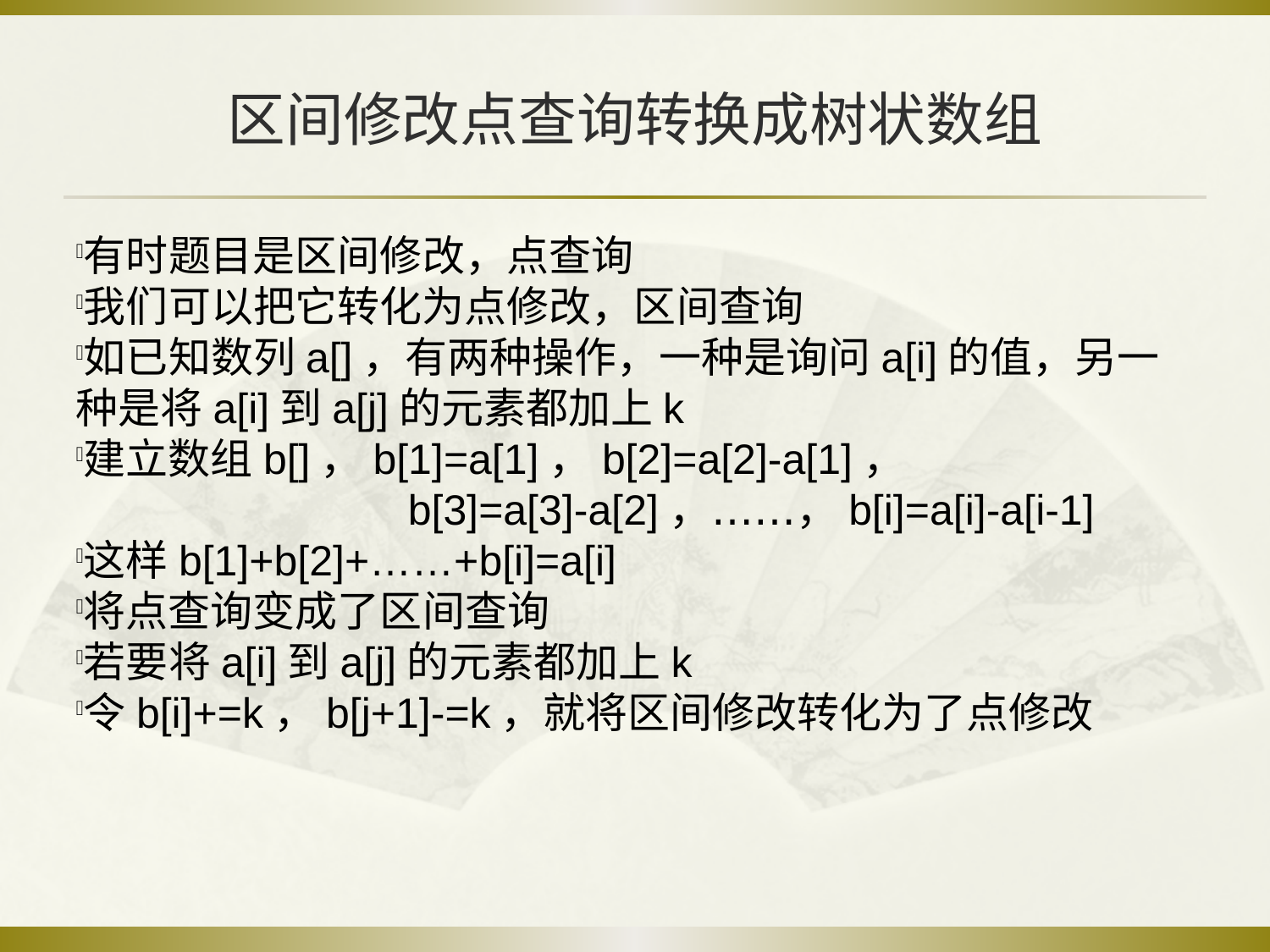

区间修改点查询转换成树状数组
有时题目是区间修改，点查询
我们可以把它转化为点修改，区间查询
如已知数列a[]，有两种操作，一种是询问a[i]的值，另一种是将a[i]到a[j]的元素都加上k
建立数组b[]，b[1]=a[1]，b[2]=a[2]-a[1]，
                            b[3]=a[3]-a[2]，……，b[i]=a[i]-a[i-1]
这样b[1]+b[2]+……+b[i]=a[i]
将点查询变成了区间查询
若要将a[i]到a[j]的元素都加上k
令b[i]+=k，b[j+1]-=k，就将区间修改转化为了点修改